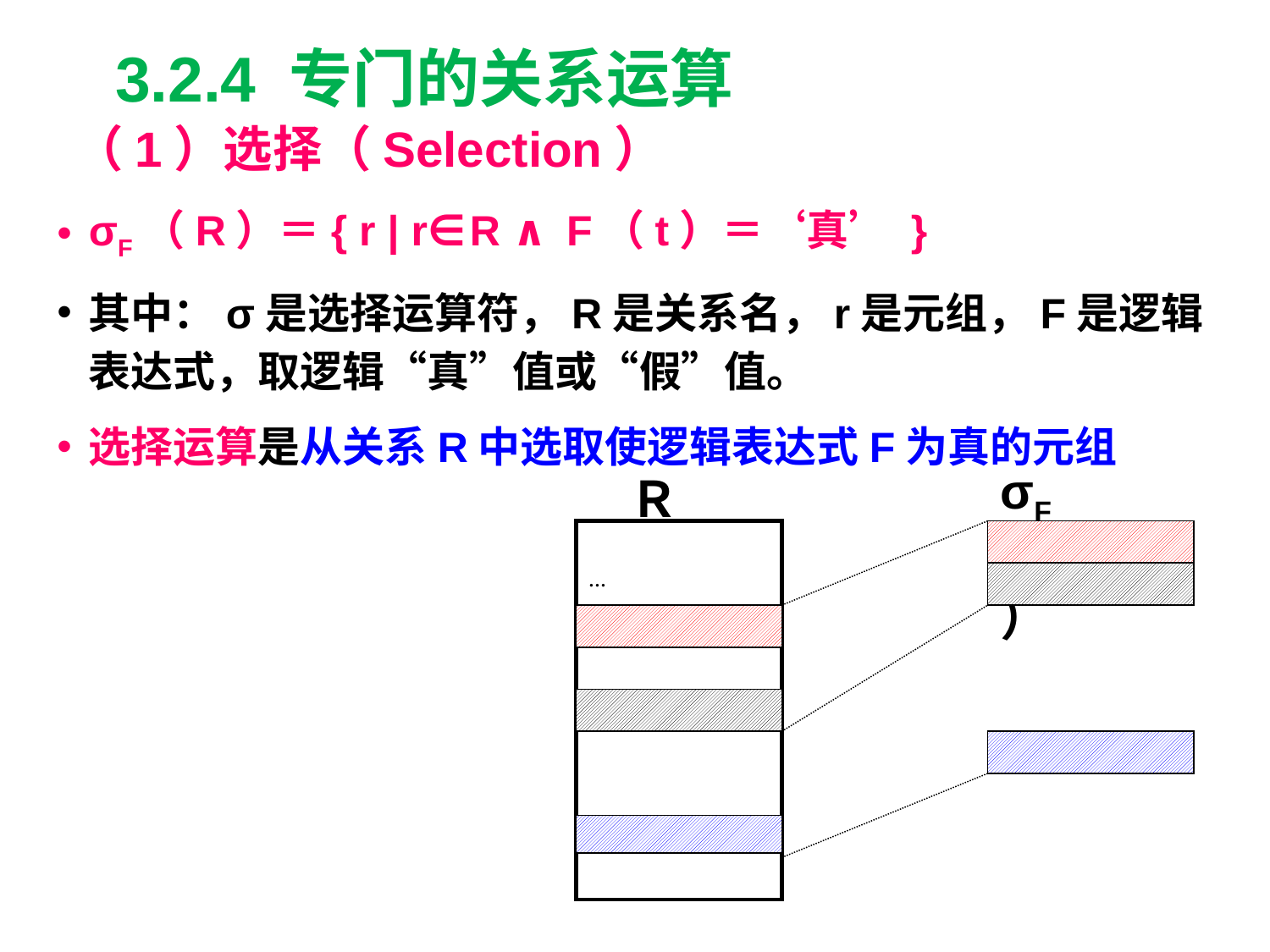

3.2.4 专门的关系运算
# （1）选择（Selection）
σF（R）＝{ r | r∈R ∧ F（t）＝‘真’ }
其中：σ是选择运算符，R是关系名，r是元组，F是逻辑表达式，取逻辑“真”值或“假”值。
选择运算是从关系R中选取使逻辑表达式F为真的元组

σF（R）
Ｒ

…